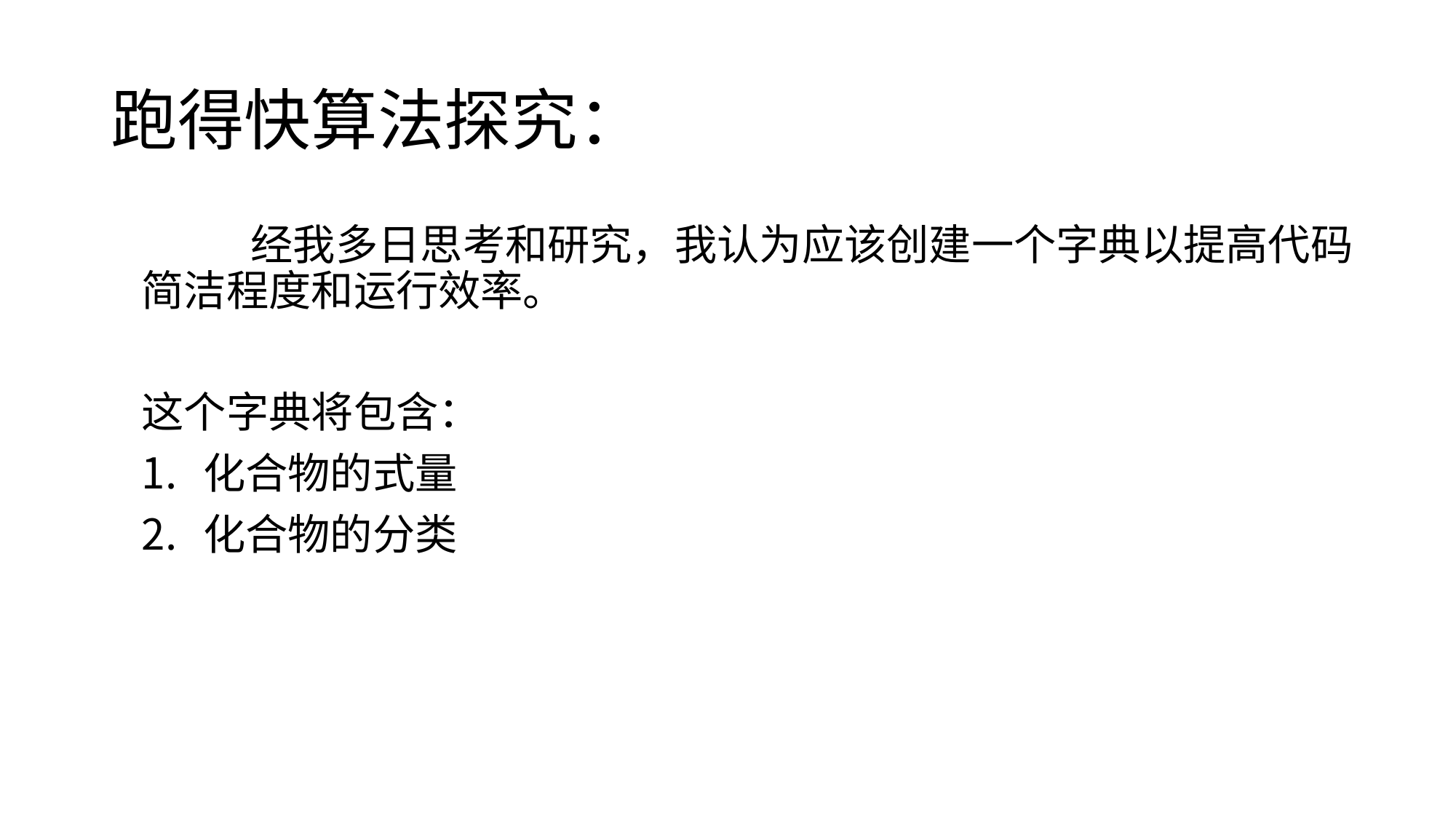

# 跑得快算法探究：
	经我多日思考和研究，我认为应该创建一个字典以提高代码简洁程度和运行效率。

这个字典将包含：
化合物的式量
化合物的分类